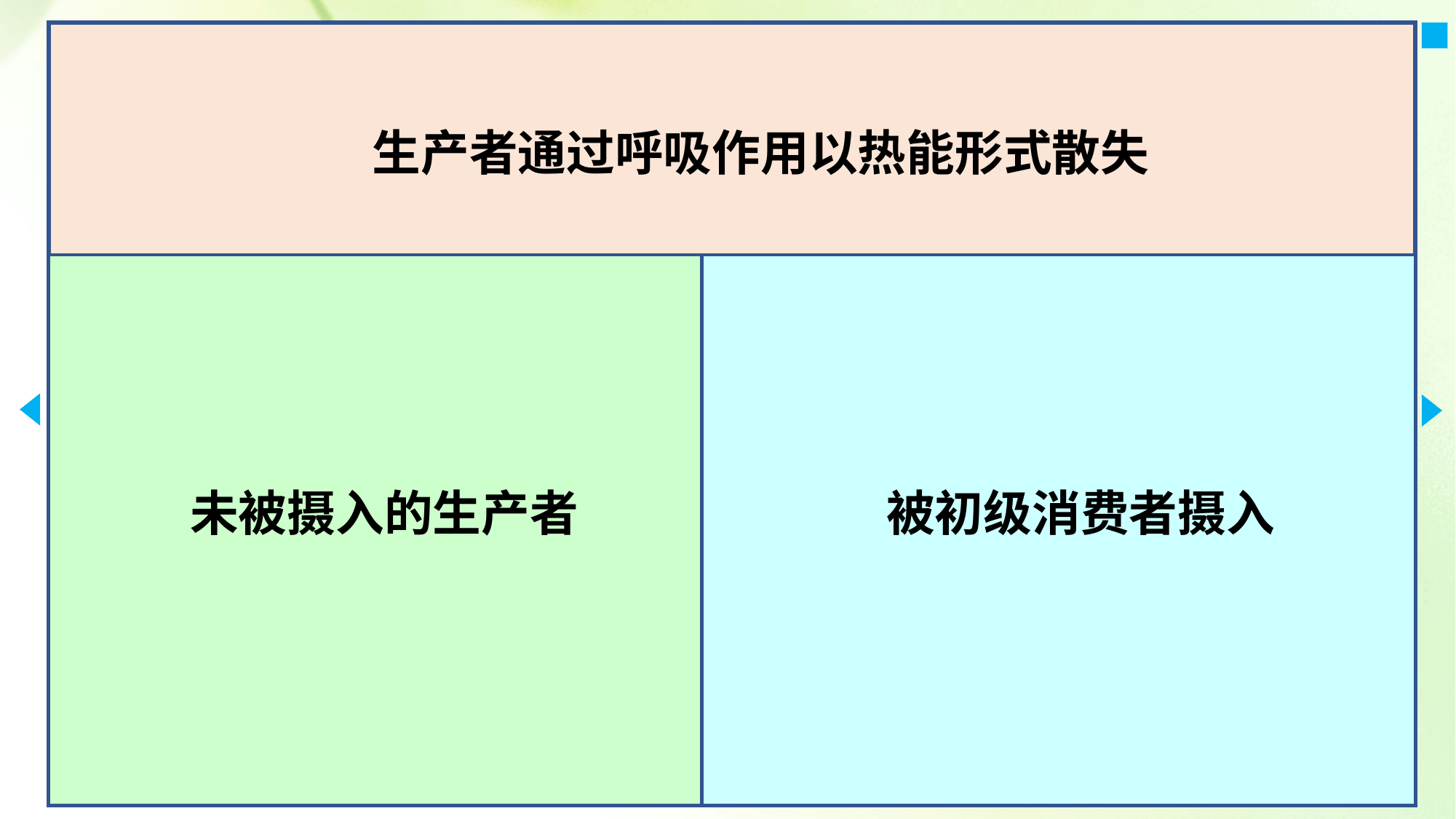

生产者通过呼吸作用以热能形式散失

未被摄入的生产者
被初级消费者摄入